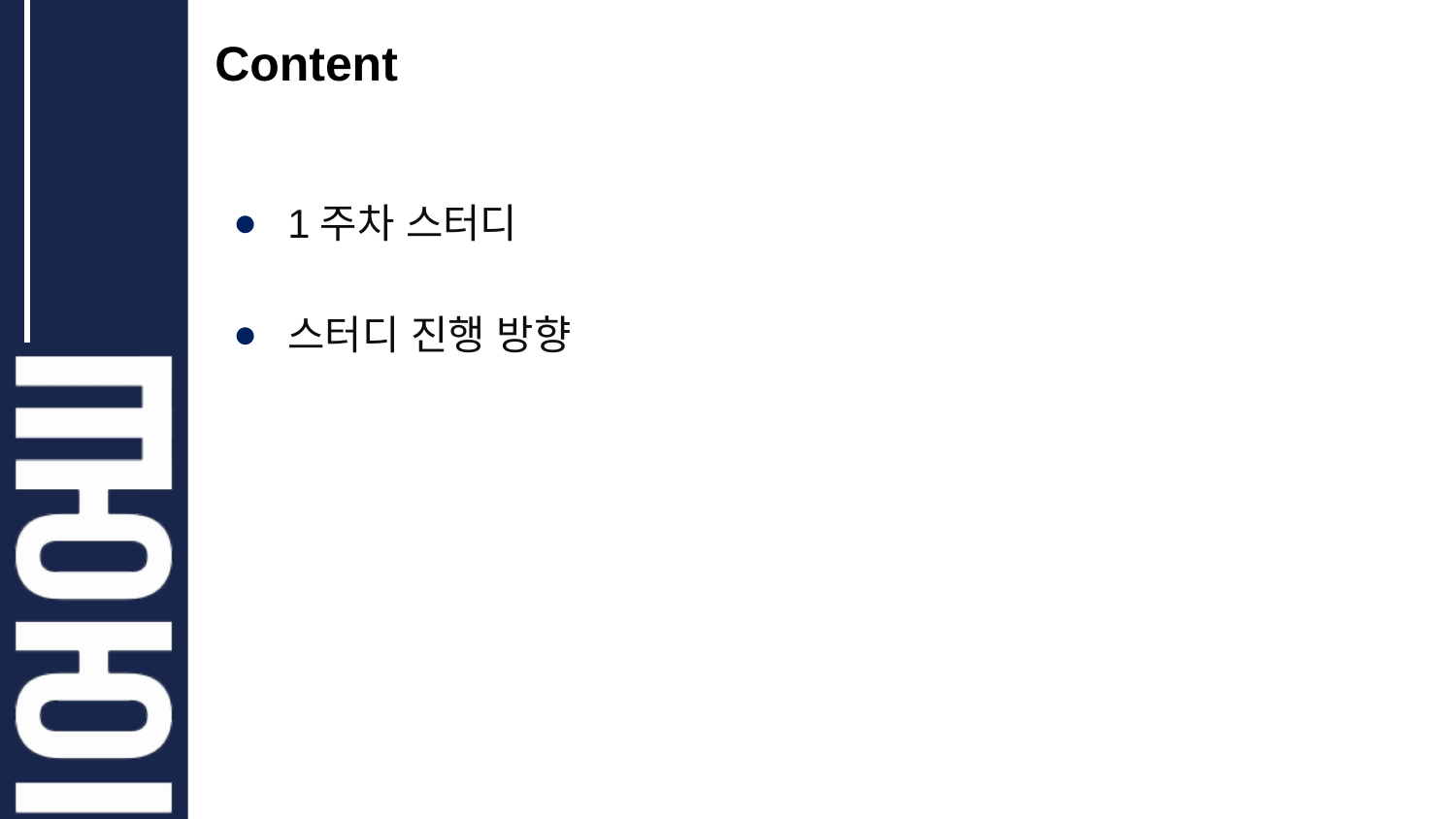

# Content

1주차 스터디

스터디 진행 방향